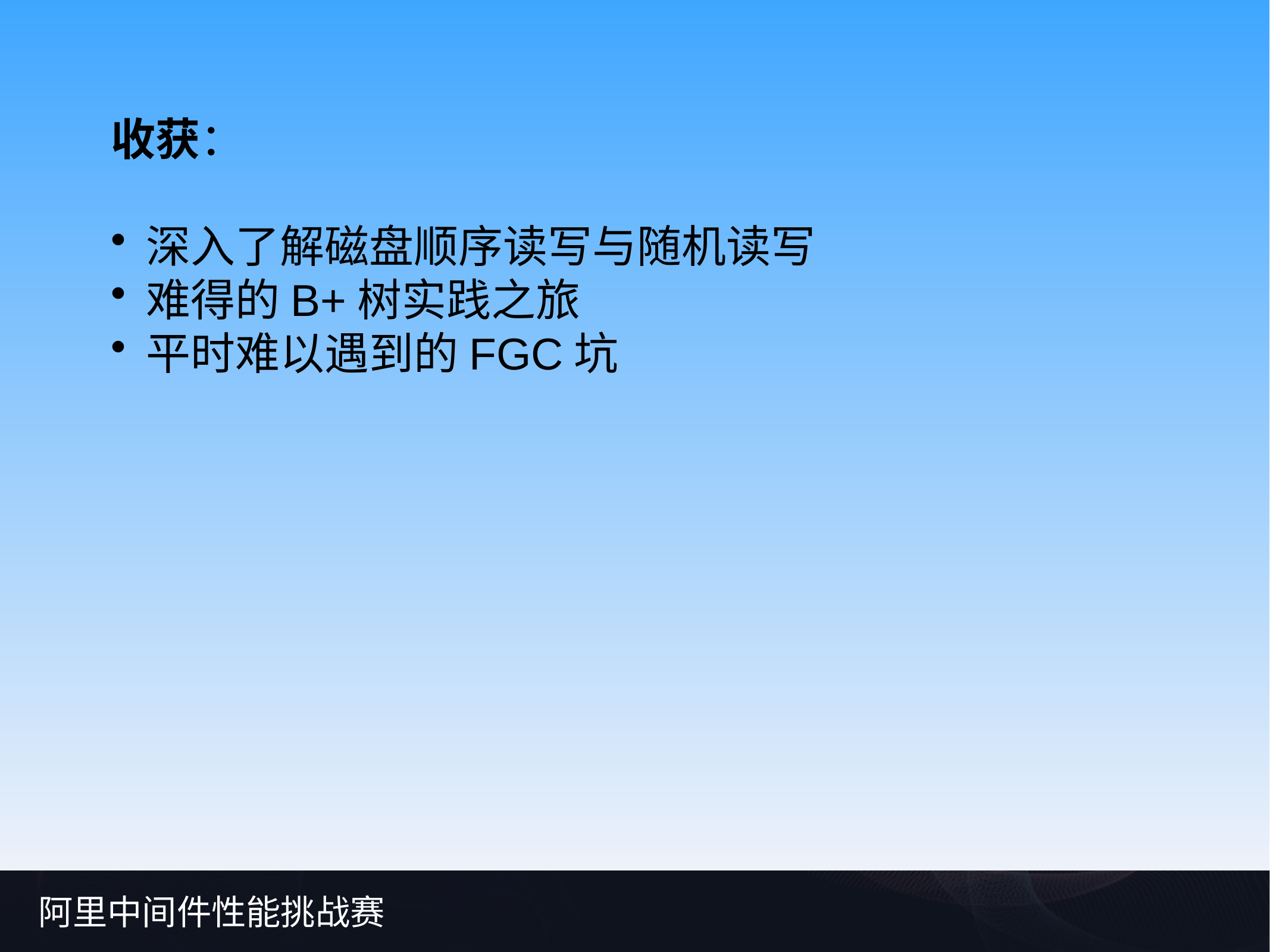

收获：

深入了解磁盘顺序读写与随机读写
难得的B+树实践之旅
平时难以遇到的FGC坑